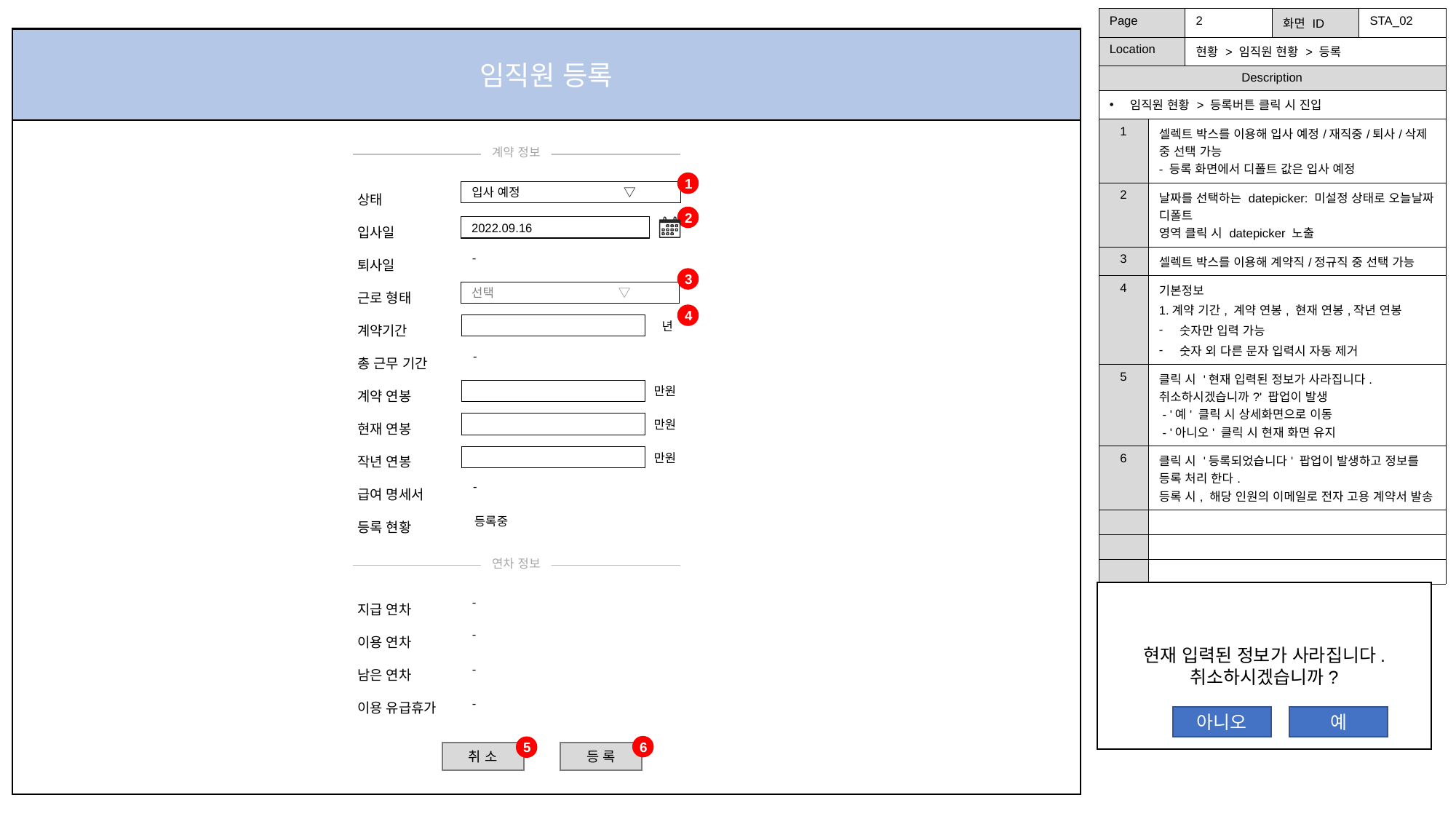

| Page |  | 2 | 화면 ID | STA\_02 |
| --- | --- | --- | --- | --- |
| Location |  | 현황 > 임직원 현황 > 등록 |  |  |
| Description |  |  |  |  |
| 임직원 현황 > 등록버튼 클릭 시 진입 |  |  |  |  |
| 1 | 셀렉트 박스를 이용해 입사 예정/재직중/퇴사/삭제 중 선택 가능 - 등록 화면에서 디폴트 값은 입사 예정 |  |  |  |
| 2 | 날짜를 선택하는 datepicker: 미설정 상태로 오늘날짜 디폴트 영역 클릭 시 datepicker 노출 |  |  |  |
| 3 | 셀렉트 박스를 이용해 계약직/정규직 중 선택 가능 |  |  |  |
| 4 | 기본정보 1.계약 기간, 계약 연봉, 현재 연봉,작년 연봉 숫자만 입력 가능 숫자 외 다른 문자 입력시 자동 제거 |  |  |  |
| 5 | 클릭 시 '현재 입력된 정보가 사라집니다. 취소하시겠습니까?' 팝업이 발생 - '예' 클릭 시 상세화면으로 이동 - '아니오' 클릭 시 현재 화면 유지 |  |  |  |
| 6 | 클릭 시 '등록되었습니다' 팝업이 발생하고 정보를 등록 처리 한다. 등록 시, 해당 인원의 이메일로 전자 고용 계약서 발송 |  |  |  |
|  |  |  |  |  |
|  |  |  |  |  |
|  |  |  |  |  |
임직원 등록

계약 정보
상태
입사일
퇴사일
근로 형태
계약기간
총 근무 기간
계약 연봉
현재 연봉
작년 연봉
급여 명세서
등록 현황
1
입사 예정                              ▽
2

2022.09.16
-
3
선택                                    ▽
4
년

-
만원

만원

만원

-
등록중
연차 정보
지급 연차
이용 연차
남은 연차
이용 유급휴가
현재 입력된 정보가 사라집니다.
취소하시겠습니까?
-
-
-
-
아니오
예
6
5
취 소
등 록